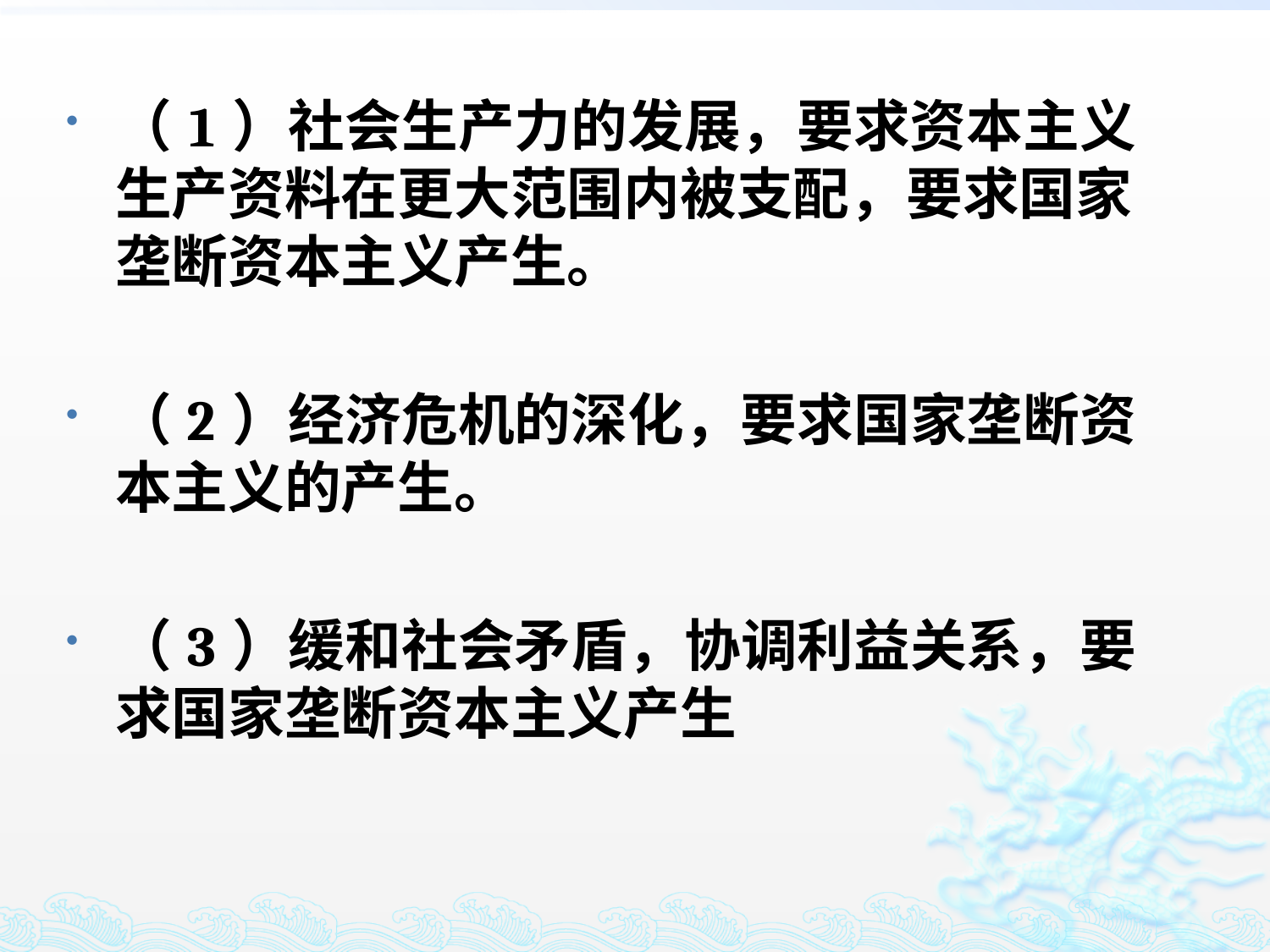

（1）社会生产力的发展，要求资本主义生产资料在更大范围内被支配，要求国家垄断资本主义产生。

（2）经济危机的深化，要求国家垄断资本主义的产生。

（3）缓和社会矛盾，协调利益关系，要求国家垄断资本主义产生